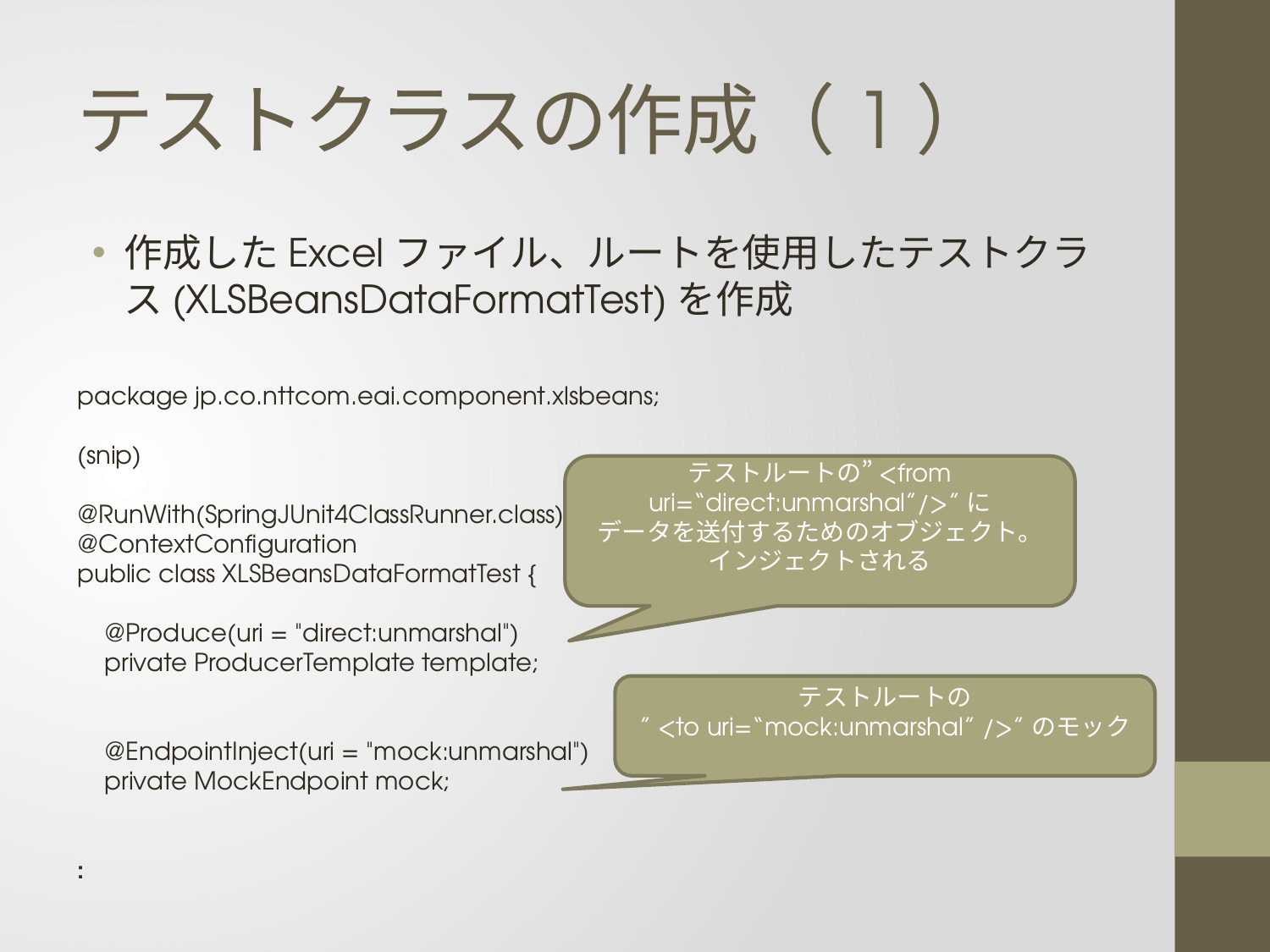

# テストクラスの作成（1）
作成したExcelファイル、ルートを使用したテストクラス(XLSBeansDataFormatTest)を作成
package jp.co.nttcom.eai.component.xlsbeans;

(snip)

@RunWith(SpringJUnit4ClassRunner.class)
@ContextConfiguration
public class XLSBeansDataFormatTest {

    @Produce(uri = "direct:unmarshal")
    private ProducerTemplate template;

    @EndpointInject(uri = "mock:unmarshal")
    private MockEndpoint mock;

:

テストルートの”<from uri=“direct:unmarshal”/>”に
データを送付するためのオブジェクト。
インジェクトされる

テストルートの
” <to uri=“mock:unmarshal” />”のモック